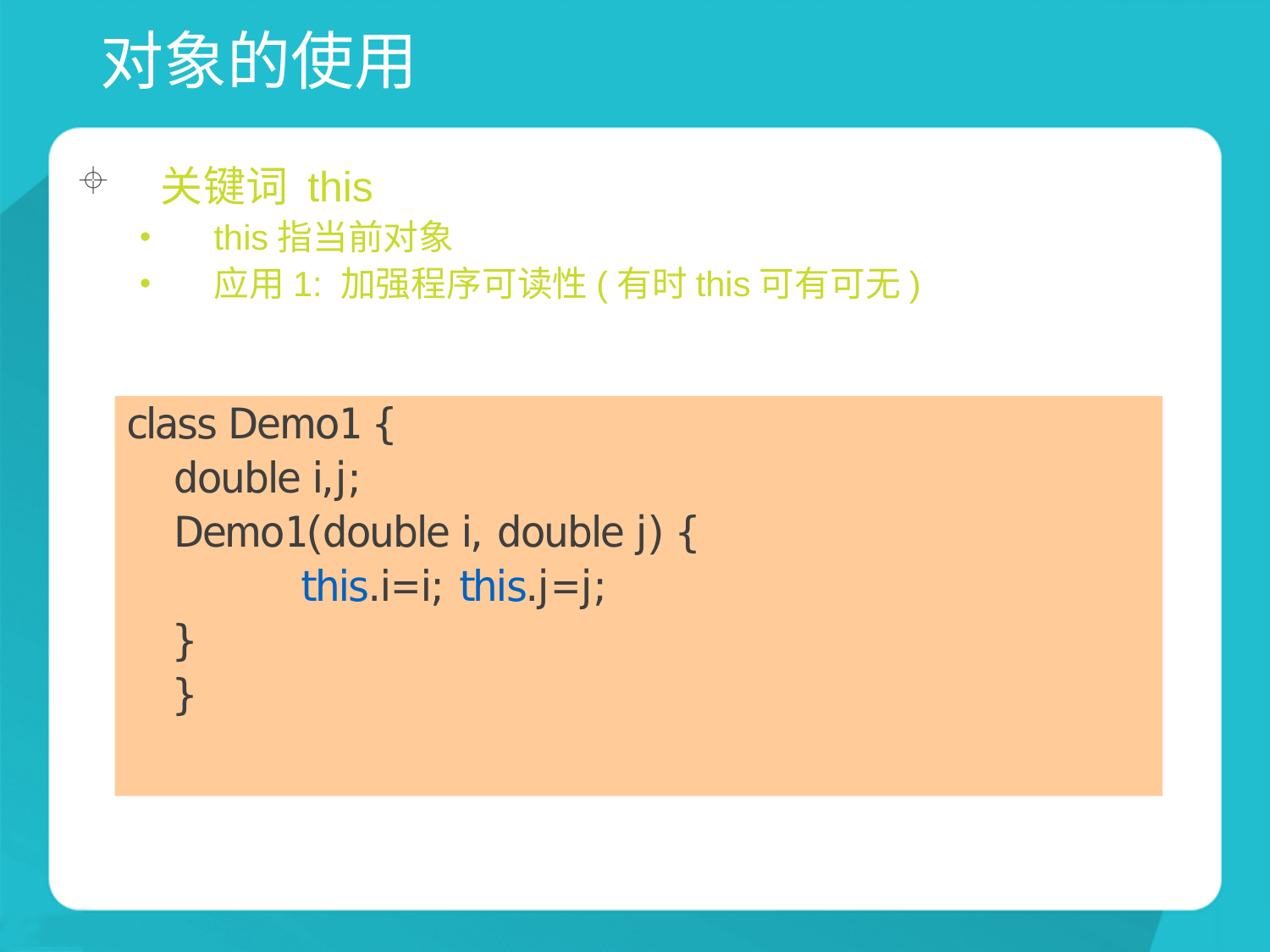

# 对象的使用
关键词 this
this指当前对象
应用1: 加强程序可读性(有时this可有可无)
class Demo1 {
	double i,j;
	Demo1(double i, double j) {
		this.i=i; this.j=j;
	}
	}
76